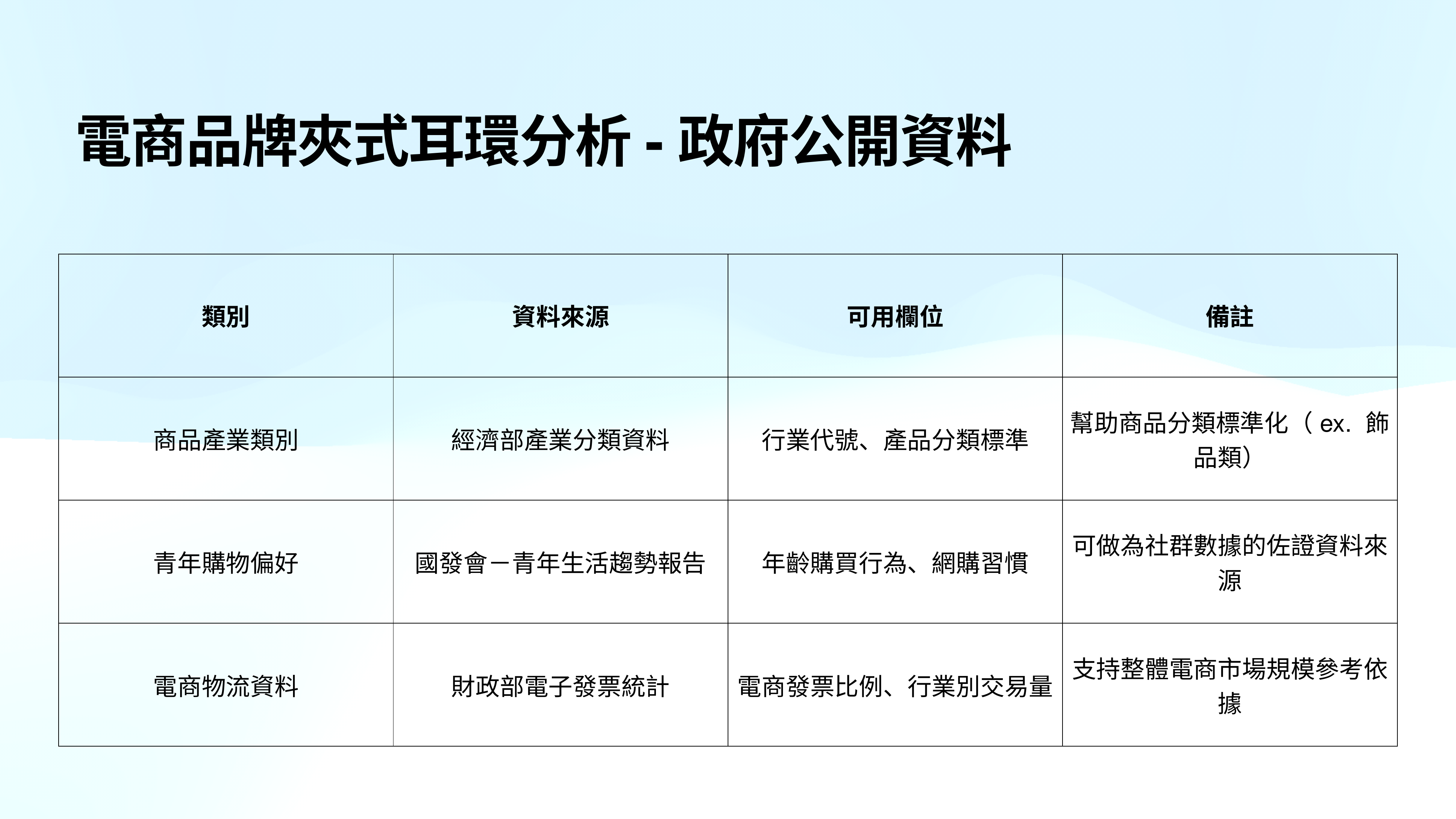

# 電商品牌夾式耳環分析-政府公開資料
| 類別 | 資料來源 | 可用欄位 | 備註 |
| --- | --- | --- | --- |
| 商品產業類別 | 經濟部產業分類資料 | 行業代號、產品分類標準 | 幫助商品分類標準化（ex. 飾品類） |
| 青年購物偏好 | 國發會－青年生活趨勢報告 | 年齡購買行為、網購習慣 | 可做為社群數據的佐證資料來源 |
| 電商物流資料 | 財政部電子發票統計 | 電商發票比例、行業別交易量 | 支持整體電商市場規模參考依據 |